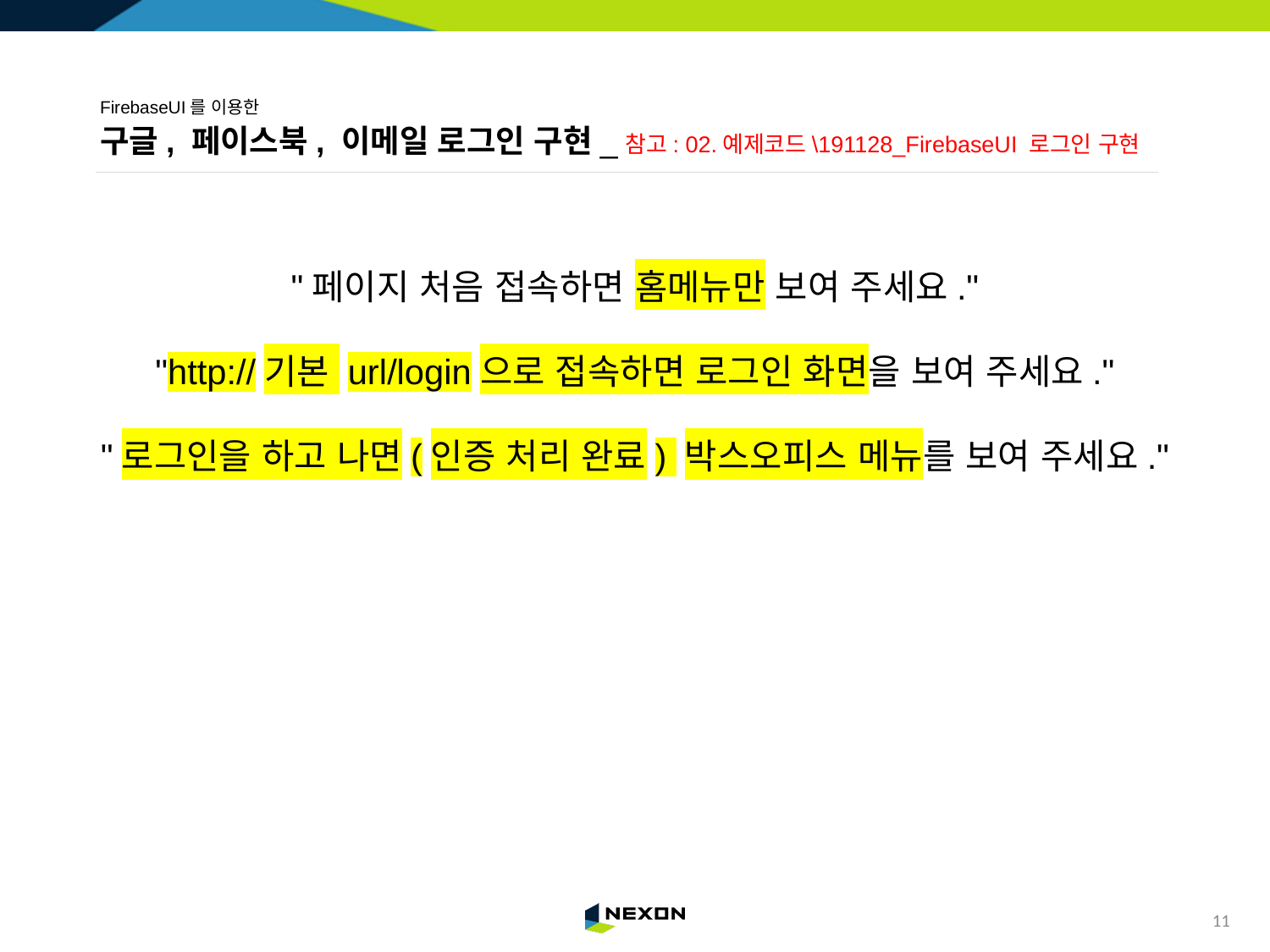

# FirebaseUI를 이용한 구글, 페이스북, 이메일 로그인 구현_참고: 02.예제코드\191128_FirebaseUI 로그인 구현
"페이지 처음 접속하면 홈메뉴만 보여 주세요."

"http://기본 url/login으로 접속하면 로그인 화면을 보여 주세요."

"로그인을 하고 나면(인증 처리 완료) 박스오피스 메뉴를 보여 주세요."
11